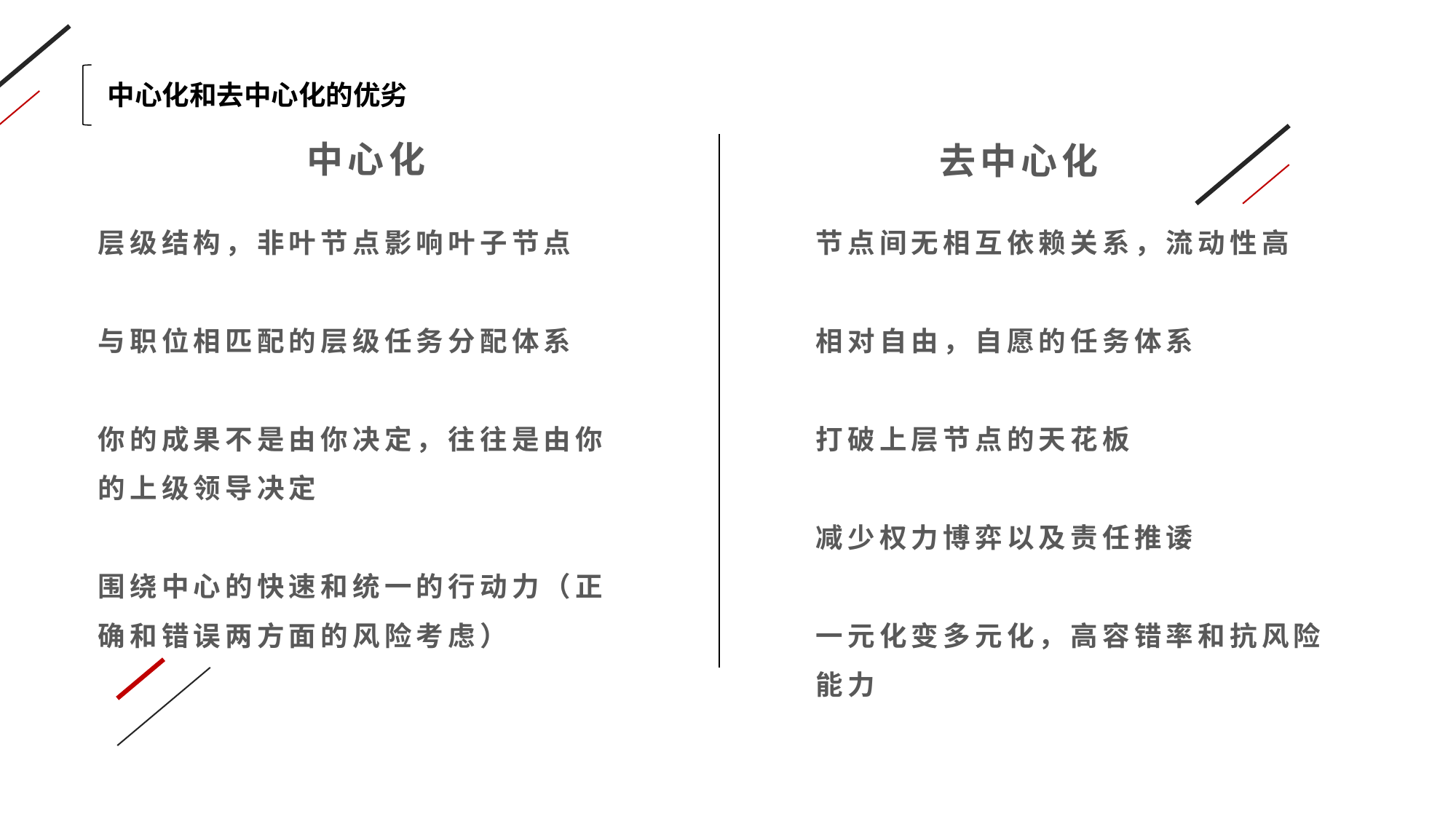

中心化和去中心化的优劣
中心化
去中心化
层级结构，非叶节点影响叶子节点

与职位相匹配的层级任务分配体系

你的成果不是由你决定，往往是由你的上级领导决定

围绕中心的快速和统一的行动力（正确和错误两方面的风险考虑）

节点间无相互依赖关系，流动性高

相对自由，自愿的任务体系

打破上层节点的天花板

减少权力博弈以及责任推诿

一元化变多元化，高容错率和抗风险能力